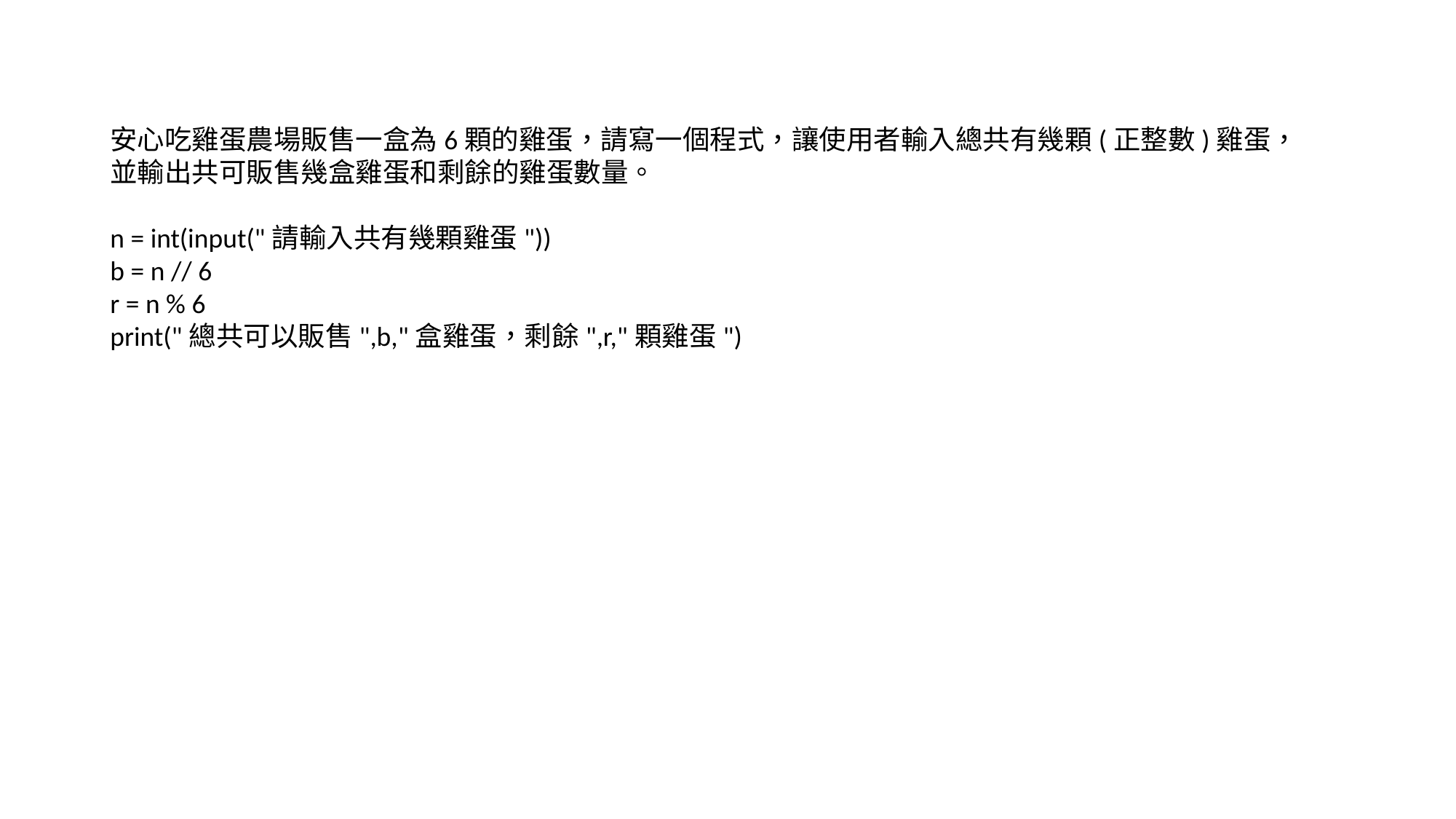

安心吃雞蛋農場販售一盒為6顆的雞蛋，請寫一個程式，讓使用者輸入總共有幾顆(正整數)雞蛋，並輸出共可販售幾盒雞蛋和剩餘的雞蛋數量。

n = int(input("請輸入共有幾顆雞蛋"))
b = n // 6
r = n % 6
print("總共可以販售",b,"盒雞蛋，剩餘",r,"顆雞蛋")